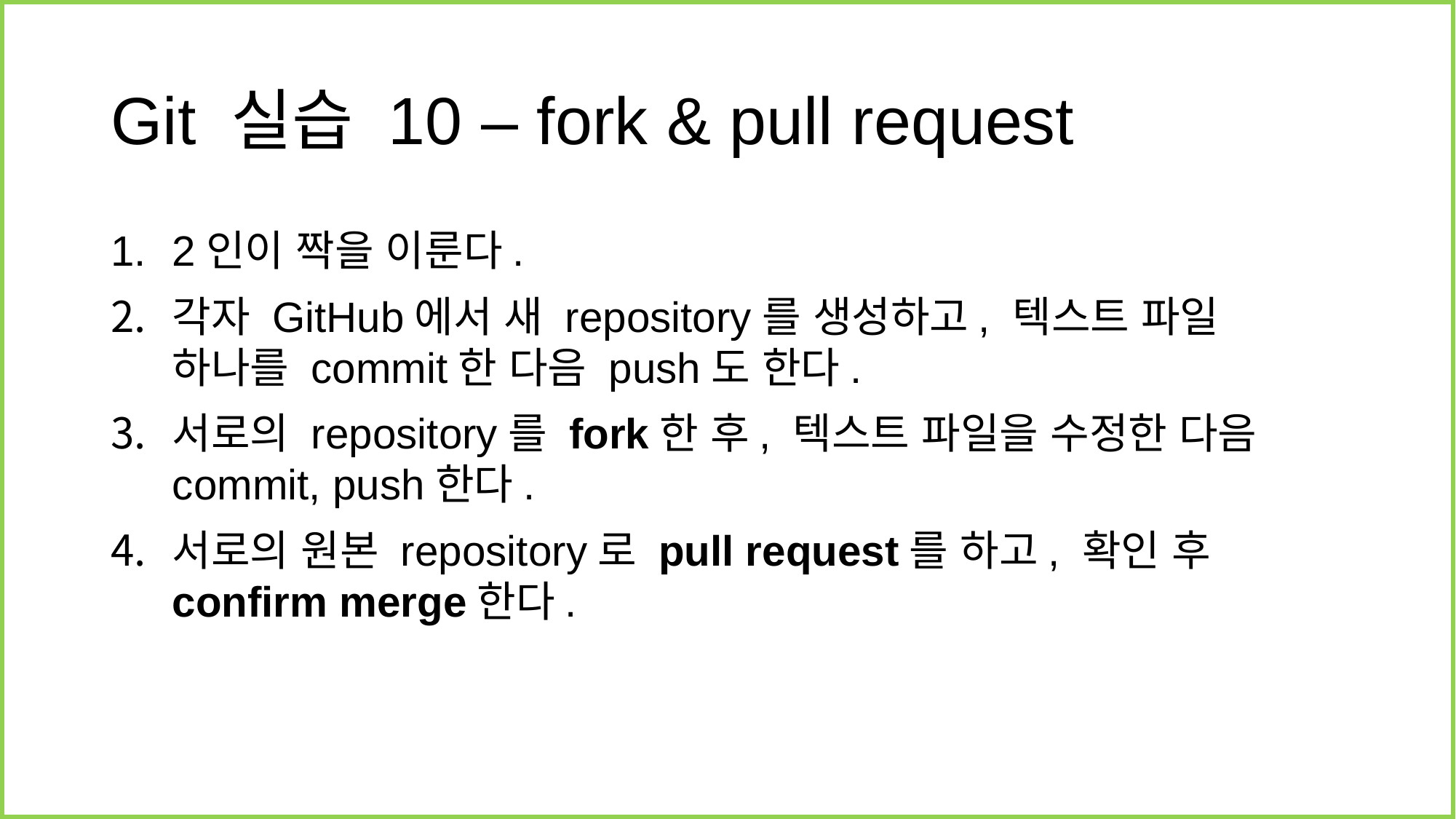

# Git 실습 10 – fork & pull request
2인이 짝을 이룬다.
각자 GitHub에서 새 repository를 생성하고, 텍스트 파일 하나를 commit한 다음 push도 한다.
서로의 repository를 fork한 후, 텍스트 파일을 수정한 다음 commit, push한다.
서로의 원본 repository로 pull request를 하고, 확인 후 confirm merge한다.